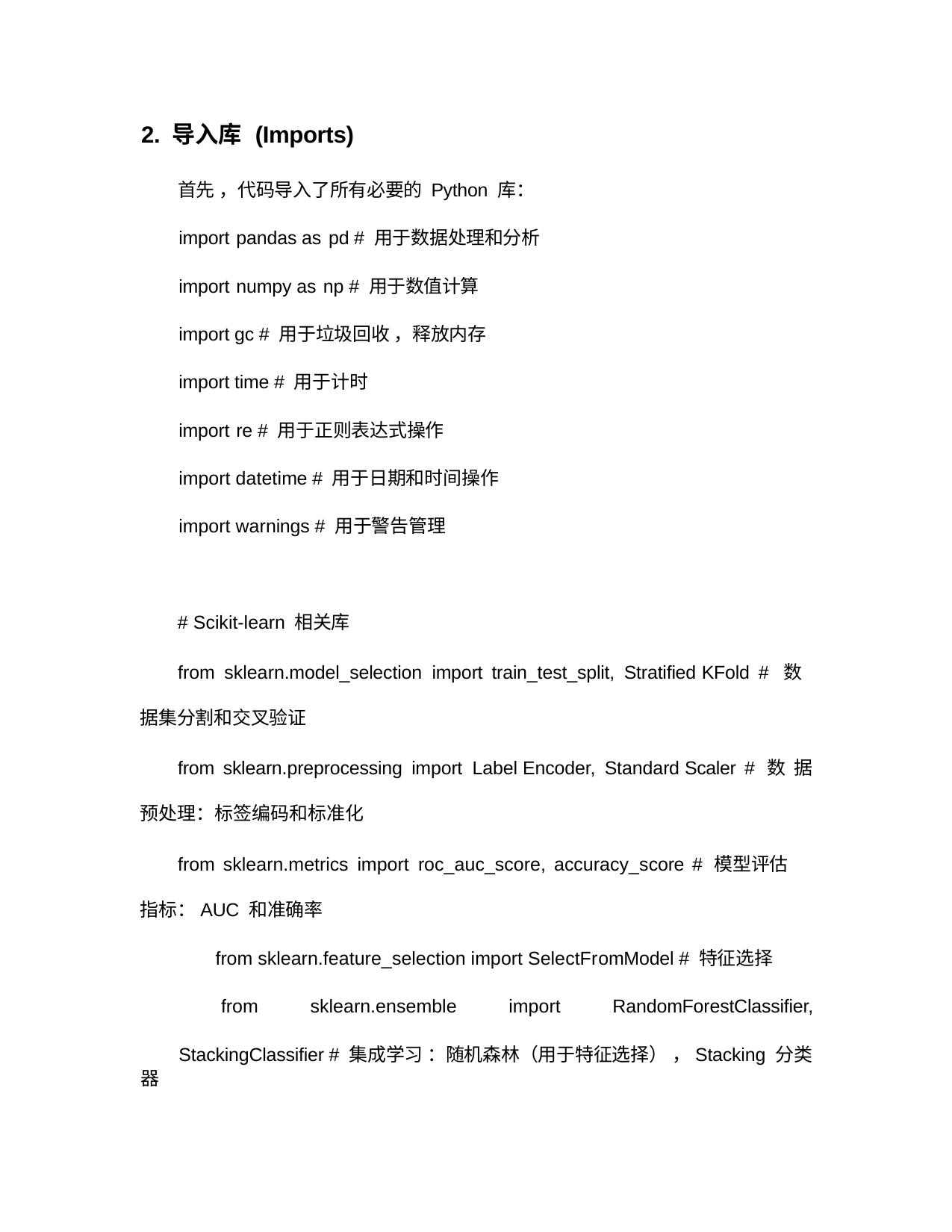

2. 导入库 (Imports)

首先 ，代码导入了所有必要的 Python 库：
import pandas as pd # 用于数据处理和分析
import numpy as np # 用于数值计算
import gc # 用于垃圾回收 ，释放内存
import time # 用于计时
import re # 用于正则表达式操作
import datetime # 用于日期和时间操作
import warnings # 用于警告管理

# Scikit-learn 相关库
from sklearn.model_selection import train_test_split, Stratified KFold #  数据集分割和交叉验证
from sklearn.preprocessing import Label Encoder, Standard Scaler # 数  据预处理：标签编码和标准化
from sklearn.metrics import roc_auc_score, accuracy_score # 模型评估  指标：AUC 和准确率
from sklearn.feature_selection import SelectFromModel # 特征选择
from          sklearn.ensemble          import          RandomForestClassifier,

StackingClassifier # 集成学习 ：随机森林（用于特征选择） ，Stacking 分类器